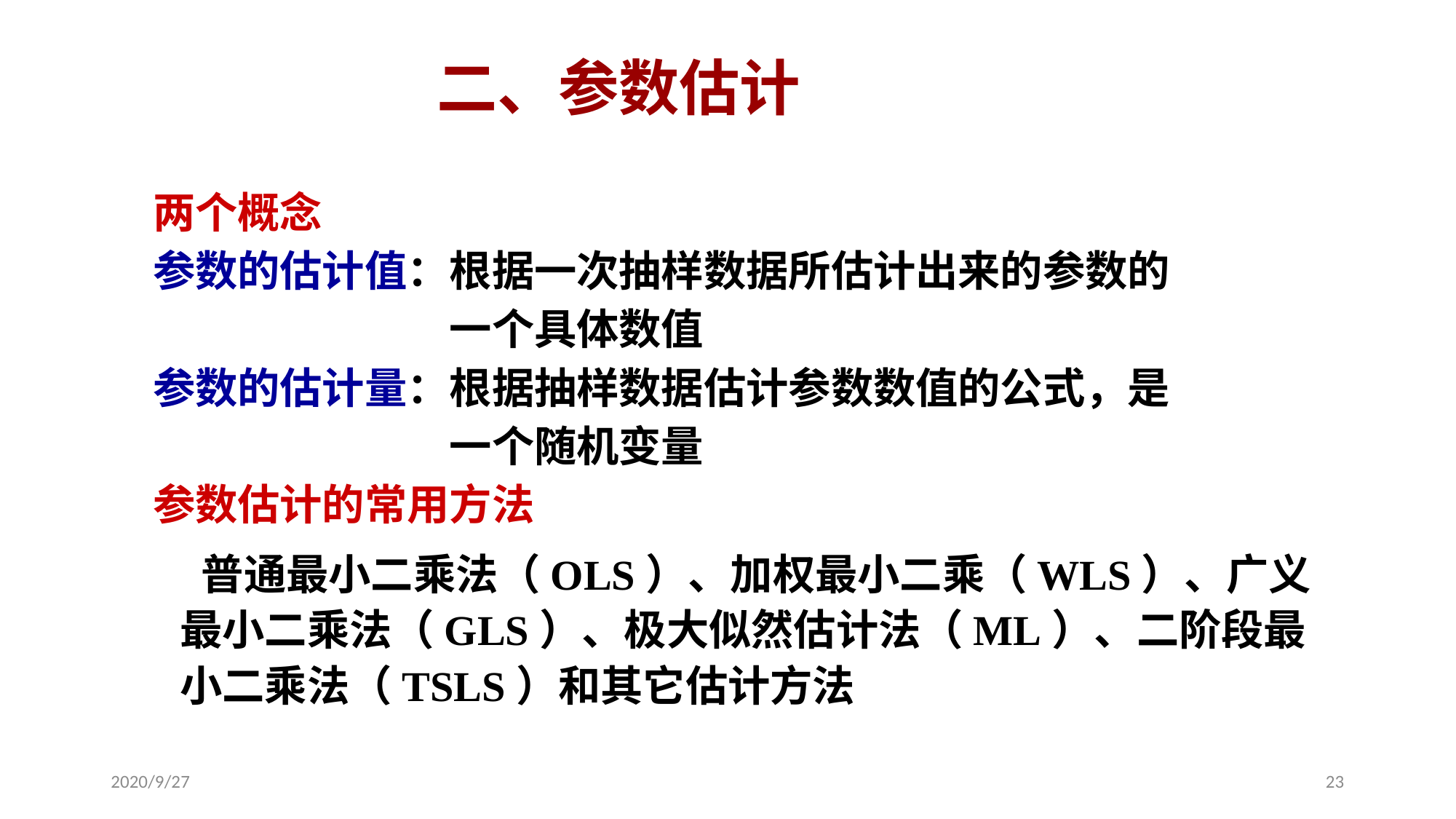

# 二、参数估计
两个概念
参数的估计值：根据一次抽样数据所估计出来的参数的
　　　　　　　一个具体数值
参数的估计量：根据抽样数据估计参数数值的公式，是
　　　　　　　一个随机变量
参数估计的常用方法
    普通最小二乘法（OLS）、加权最小二乘（WLS）、广义最小二乘法（GLS）、极大似然估计法（ML）、二阶段最小二乘法（TSLS）和其它估计方法
2020/9/27
23